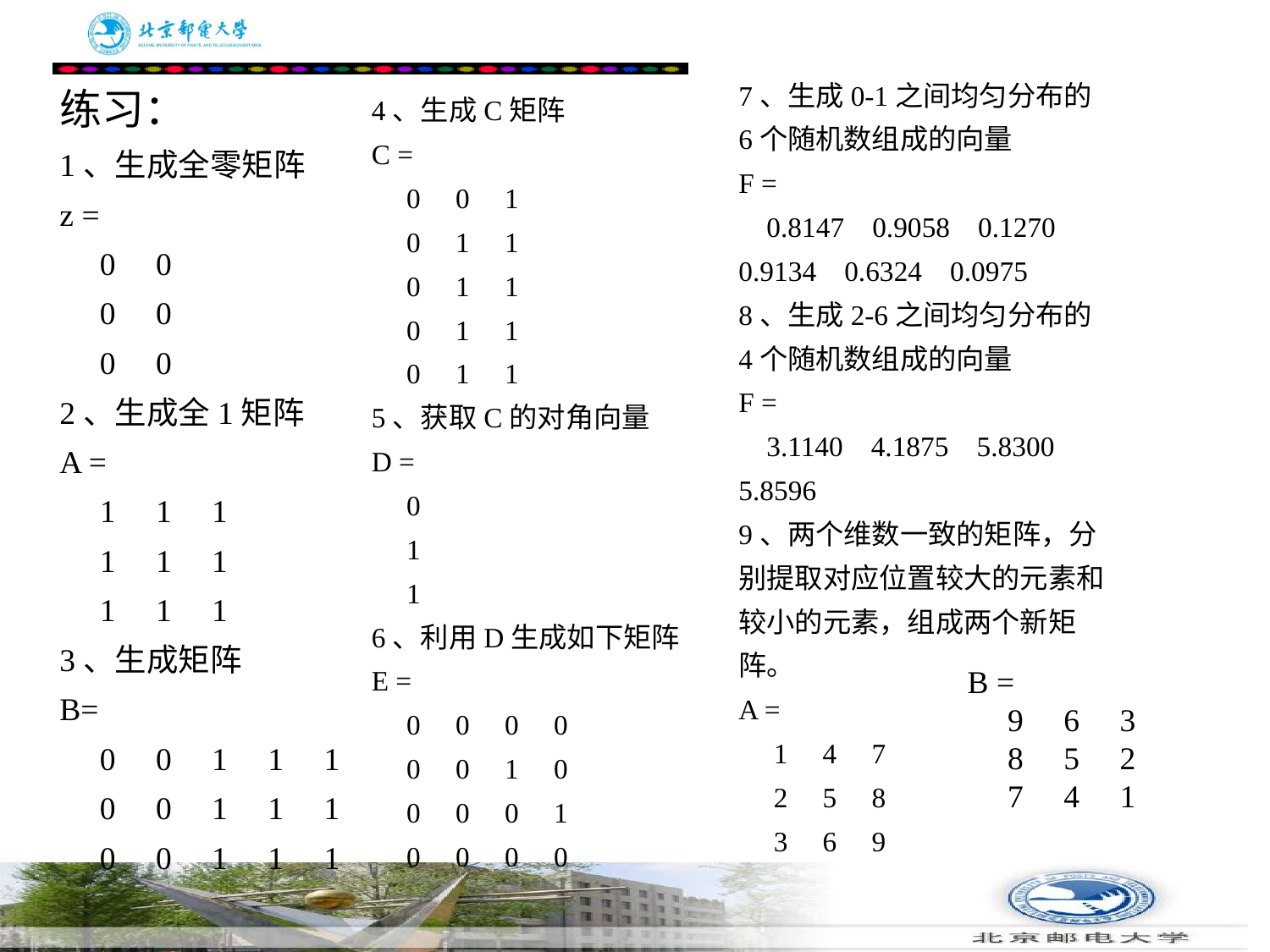

# 练习： 1、生成全零矩阵 z = 0     0 0     0 0     0 2、生成全1矩阵 A = 1     1     1 1     1     1 1     1     1 3、生成矩阵 B= 0     0     1     1     1 0     0     1     1     1 0     0     1     1     1
7、生成0-1之间均匀分布的6个随机数组成的向量
F =
    0.8147    0.9058    0.1270    0.9134    0.6324    0.0975
8、生成2-6之间均匀分布的4个随机数组成的向量
F =
    3.1140    4.1875    5.8300    5.8596
9、两个维数一致的矩阵，分别提取对应位置较大的元素和较小的元素，组成两个新矩阵。
A =
     1     4     7
     2     5     8
     3     6     9
4、生成C矩阵
C =
     0     0     1
     0     1     1
     0     1     1
     0     1     1
     0     1     1
5、获取C的对角向量
D =
     0
     1
     1
6、利用D生成如下矩阵
E =
     0     0     0     0
     0     0     1     0
     0     0     0     1
     0     0     0     0
B =
     9     6     3
     8     5     2
     7     4     1